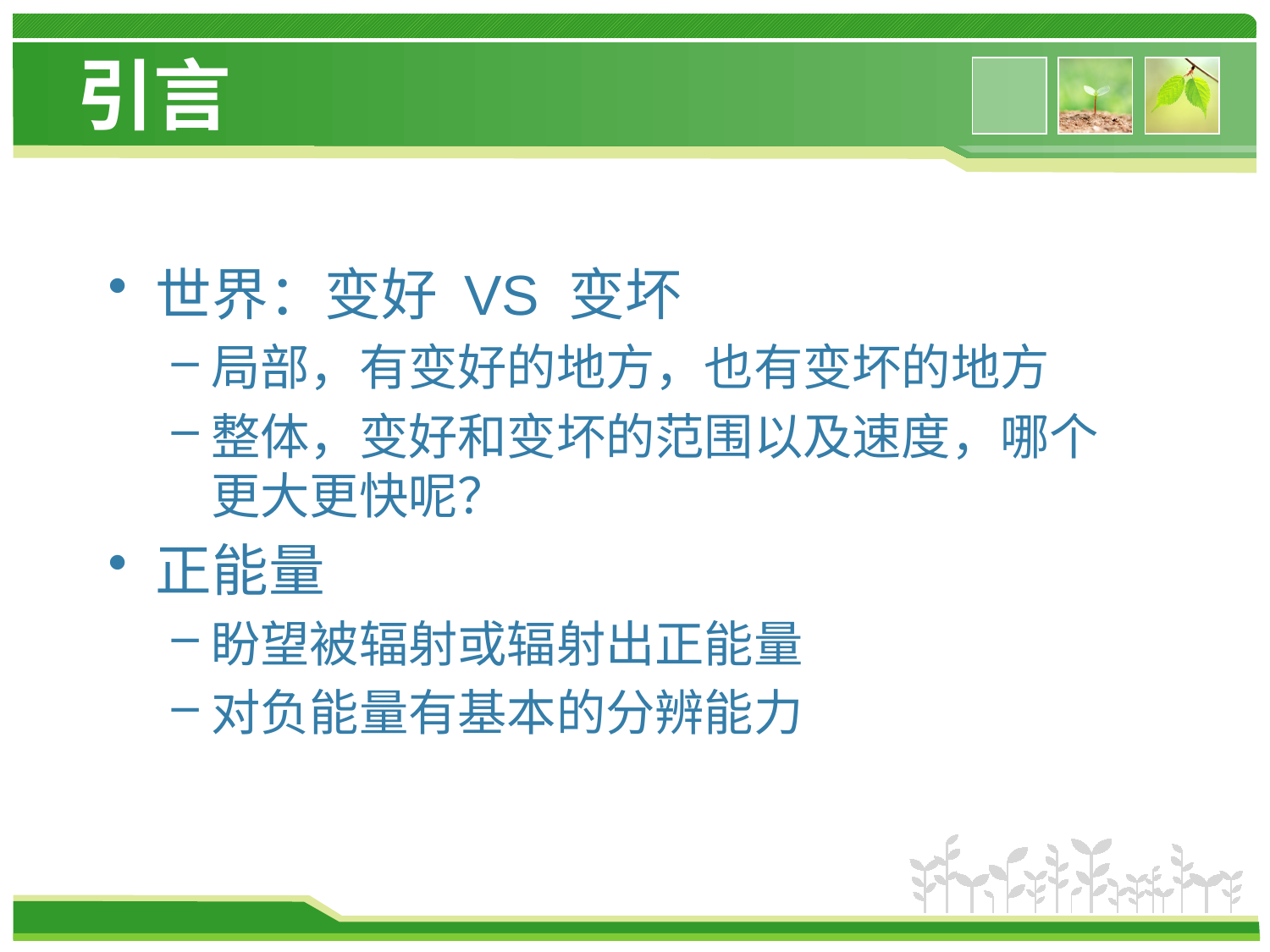

# 引言
世界：变好 VS 变坏
局部，有变好的地方，也有变坏的地方
整体，变好和变坏的范围以及速度，哪个更大更快呢？
正能量
盼望被辐射或辐射出正能量
对负能量有基本的分辨能力